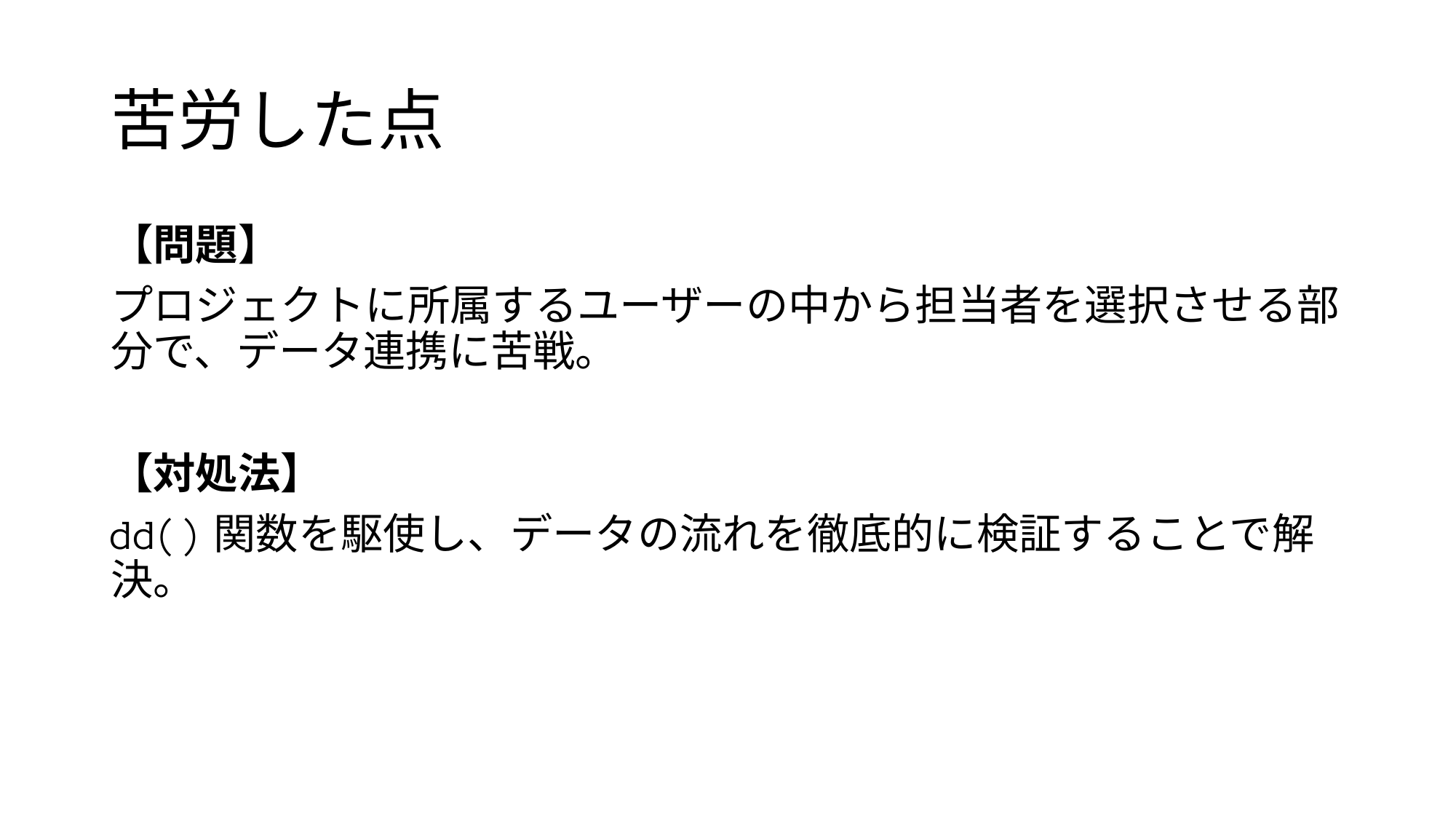

# 苦労した点
【問題】
プロジェクトに所属するユーザーの中から担当者を選択させる部分で、データ連携に苦戦。

【対処法】
dd()関数を駆使し、データの流れを徹底的に検証することで解決。